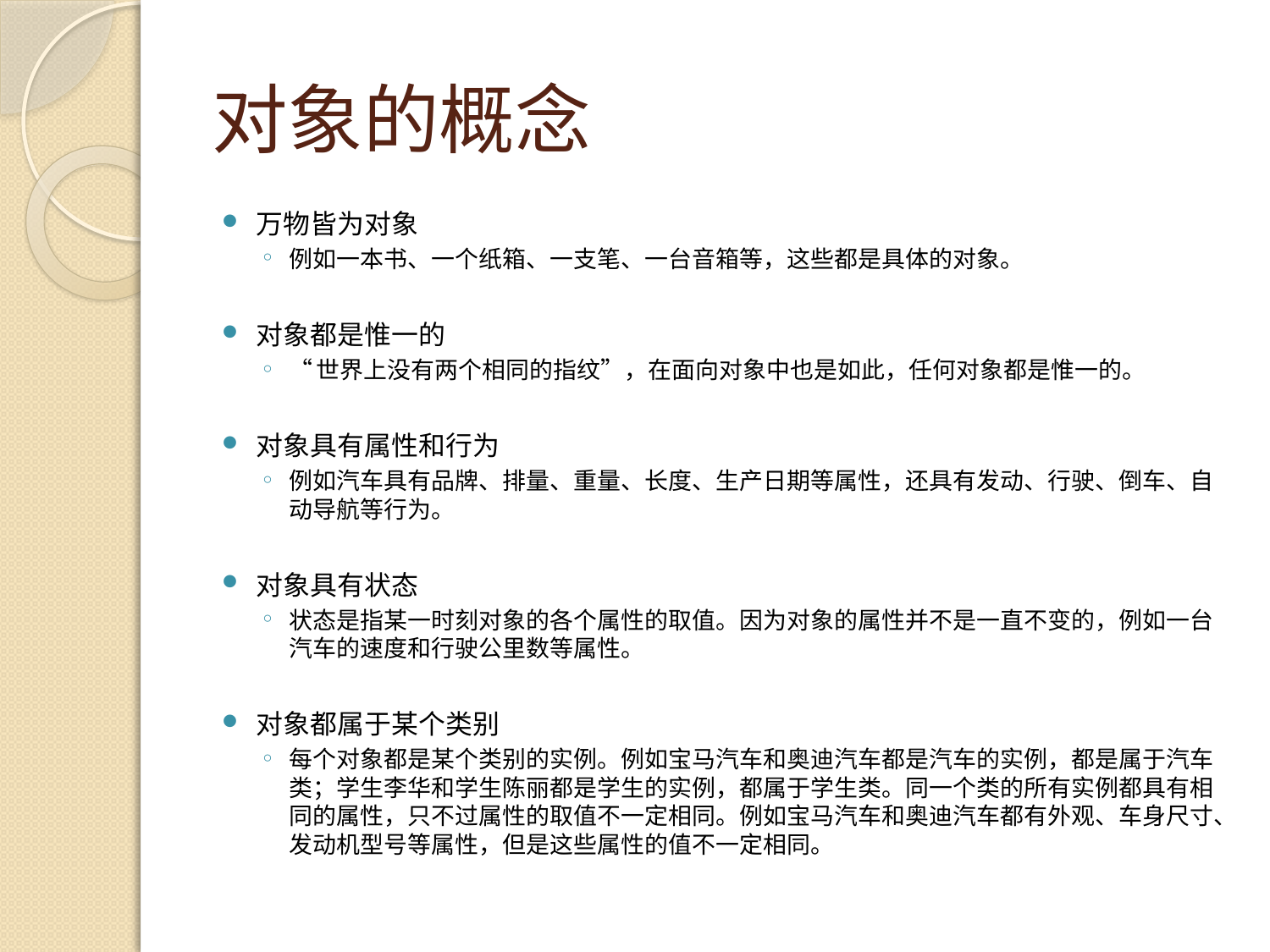

# 对象的概念
万物皆为对象
例如一本书、一个纸箱、一支笔、一台音箱等，这些都是具体的对象。

对象都是惟一的
“世界上没有两个相同的指纹”，在面向对象中也是如此，任何对象都是惟一的。

对象具有属性和行为
例如汽车具有品牌、排量、重量、长度、生产日期等属性，还具有发动、行驶、倒车、自动导航等行为。

对象具有状态
状态是指某一时刻对象的各个属性的取值。因为对象的属性并不是一直不变的，例如一台汽车的速度和行驶公里数等属性。

对象都属于某个类别
每个对象都是某个类别的实例。例如宝马汽车和奥迪汽车都是汽车的实例，都是属于汽车类；学生李华和学生陈丽都是学生的实例，都属于学生类。同一个类的所有实例都具有相同的属性，只不过属性的取值不一定相同。例如宝马汽车和奥迪汽车都有外观、车身尺寸、发动机型号等属性，但是这些属性的值不一定相同。